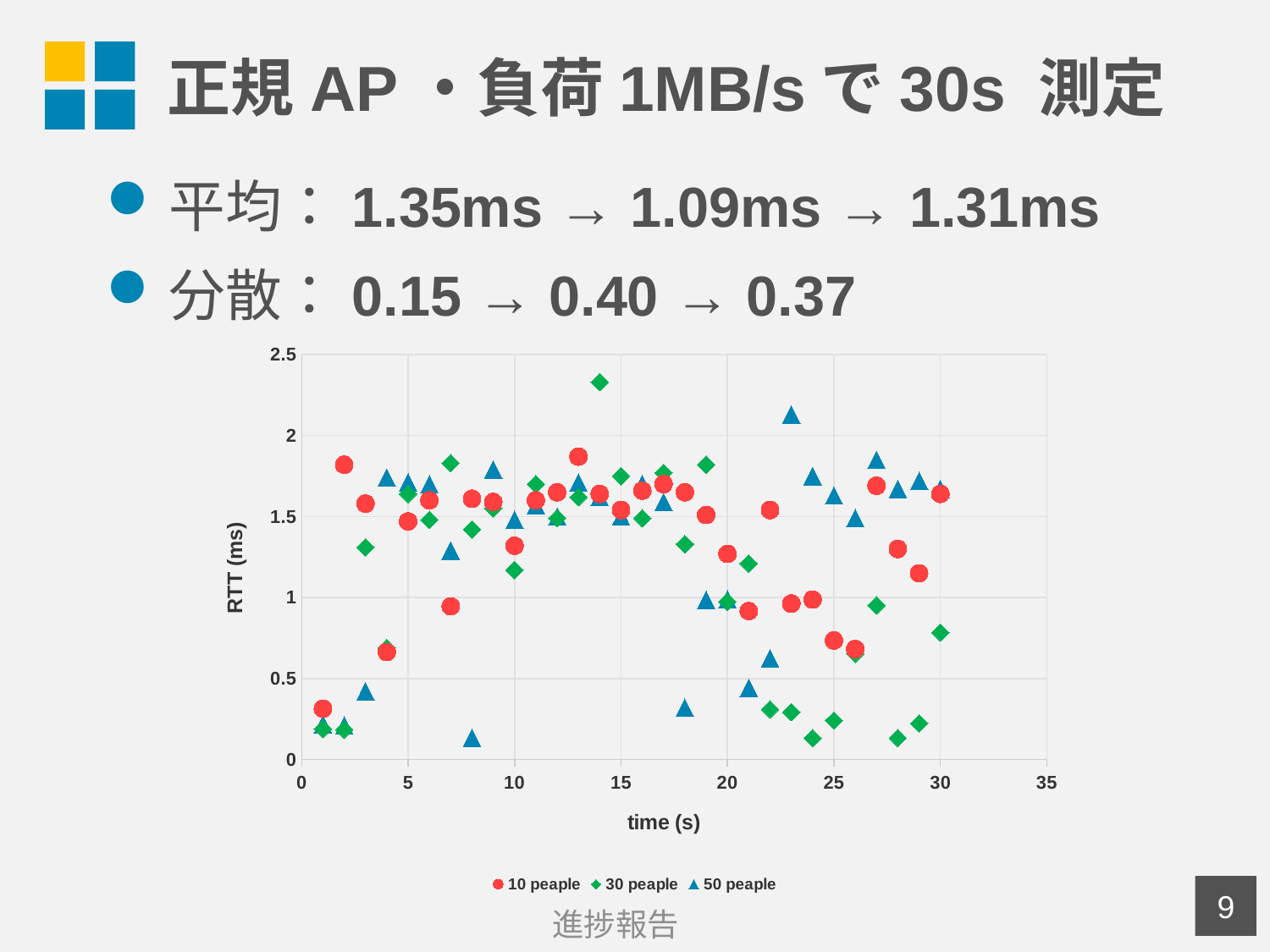

# 正規AP・負荷1MB/sで30s 測定
平均：1.35ms → 1.09ms → 1.31ms
分散：0.15 → 0.40 → 0.37

### Chart

| Category | 10 peaple | 30 peaple | 50 peaple |
|---|---|---|---|
9
進捗報告